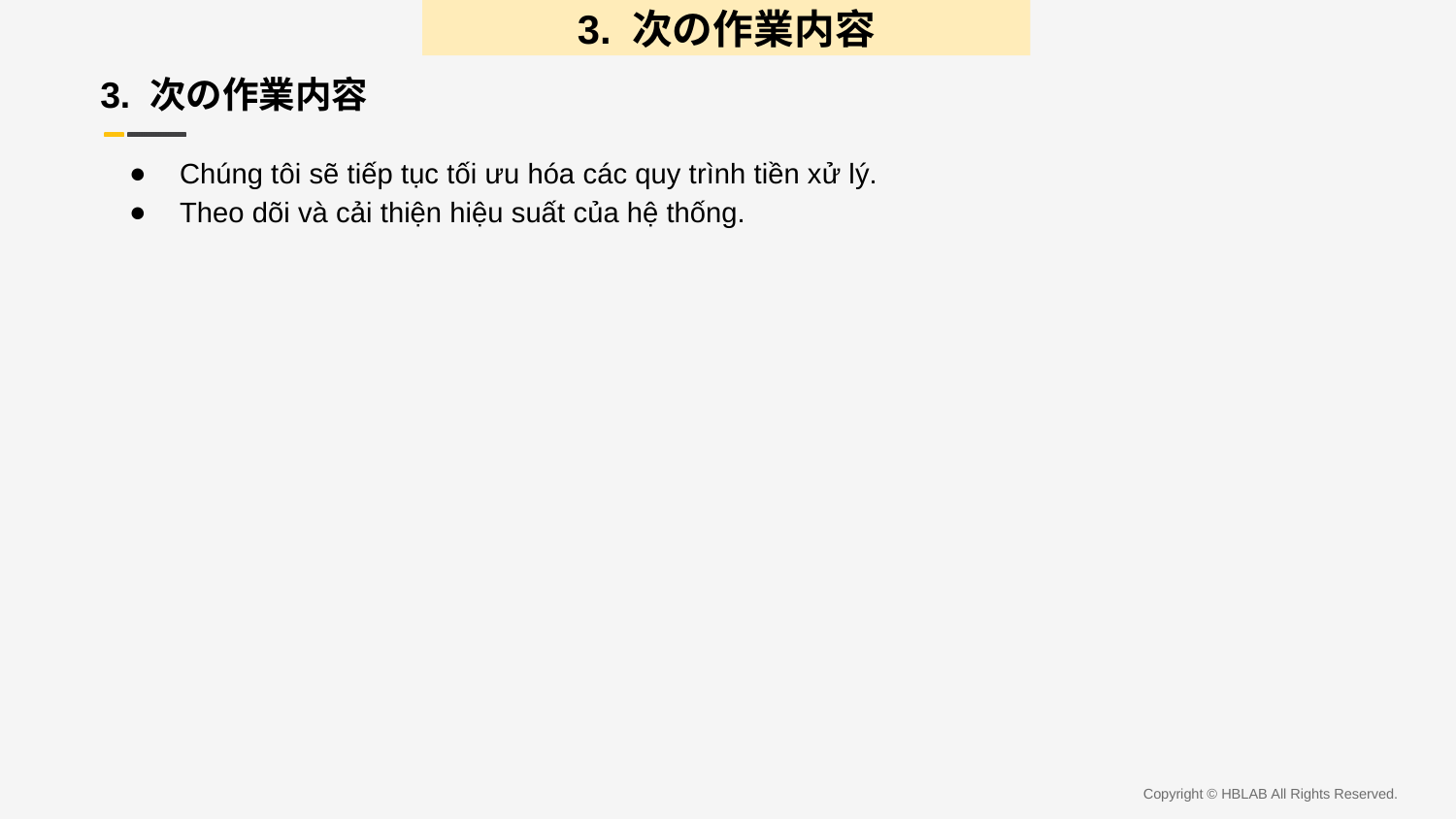

3. 次の作業内容
3. 次の作業内容
Chúng tôi sẽ tiếp tục tối ưu hóa các quy trình tiền xử lý.
Theo dõi và cải thiện hiệu suất của hệ thống.